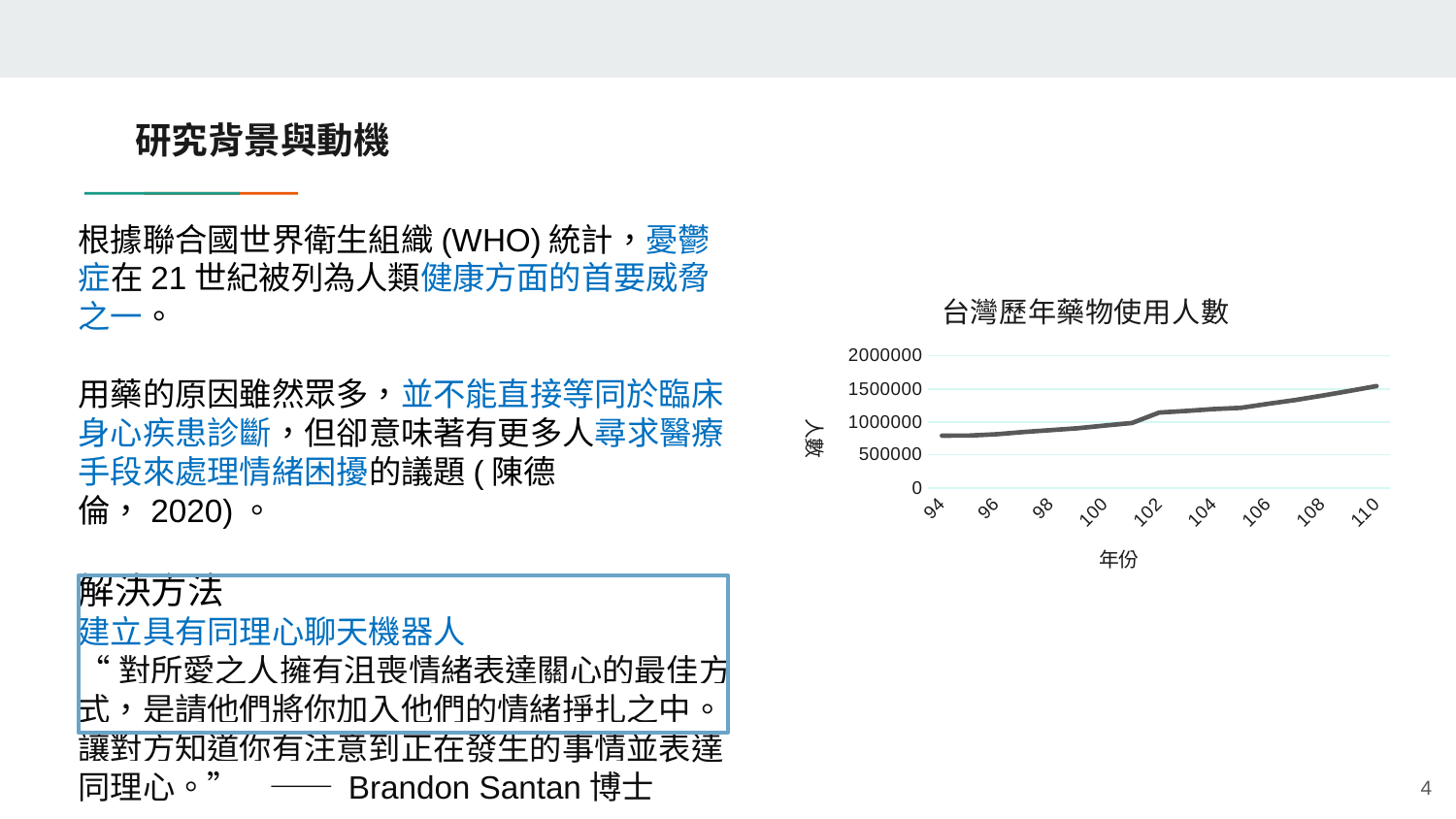

# 研究背景與動機
根據聯合國世界衛生組織(WHO)統計，憂鬱症在21世紀被列為人類健康方面的首要威脅之一。

用藥的原因雖然眾多，並不能直接等同於臨床身心疾患診斷，但卻意味著有更多人尋求醫療手段來處理情緒困擾的議題(陳德倫，2020)。

解決方法
建立具有同理心聊天機器人
“對所愛之人擁有沮喪情緒表達關心的最佳方式，是請他們將你加入他們的情緒掙扎之中。讓對方知道你有注意到正在發生的事情並表達同理心。”    —— Brandon Santan博士

### Chart: 台灣歷年藥物使用人數

| Category |  |
|---|---|
| 94 | 791224.0 |
| 95 | 791932.0 |
| 96 | 812279.0 |
| 97 | 846317.0 |
| 98 | 874930.0 |
| 99 | 903569.0 |
| 100 | 944278.0 |
| 101 | 983490.0 |
| 102 | 1141151.0 |
| 103 | 1165942.0 |
| 104 | 1194395.0 |
| 105 | 1212659.0 |
| 106 | 1273561.0 |
| 107 | 1330204.0 |
| 108 | 1397197.0 |
| 109 | 1468716.0 |
| 110 | 1542703.0 |
4